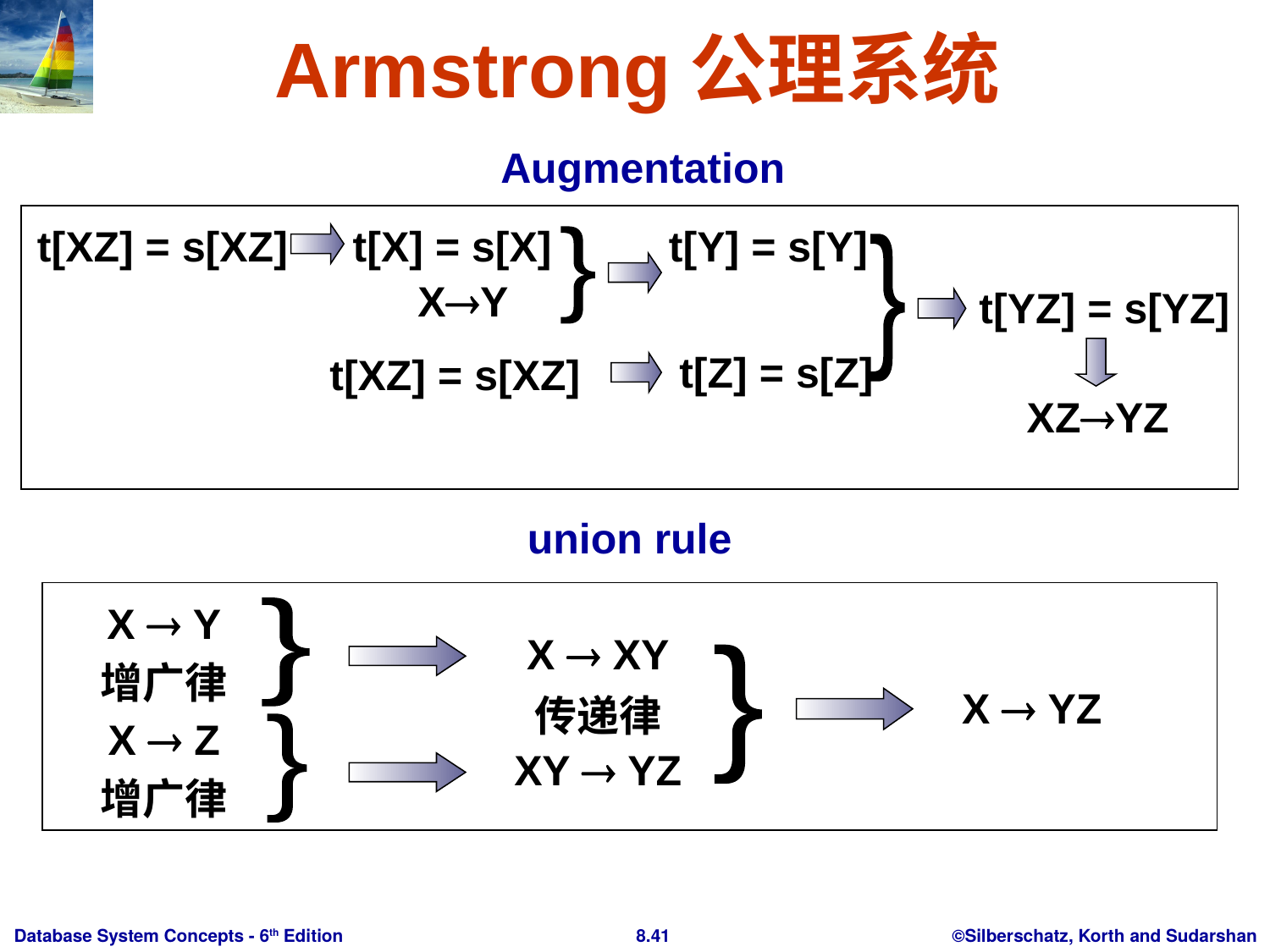

Armstrong公理系统
Augmentation

t[Y] = s[Y]
t[XZ] = s[XZ]
t[X] = s[X]
}
X→Y

}

t[YZ] = s[YZ]

t[Z] = s[Z]
t[XZ] = s[XZ]

XZ→YZ
union rule

X → Y
增广律
}
X → XY

}
X → YZ
传递律

X → Z
增广律
}
XY → YZ